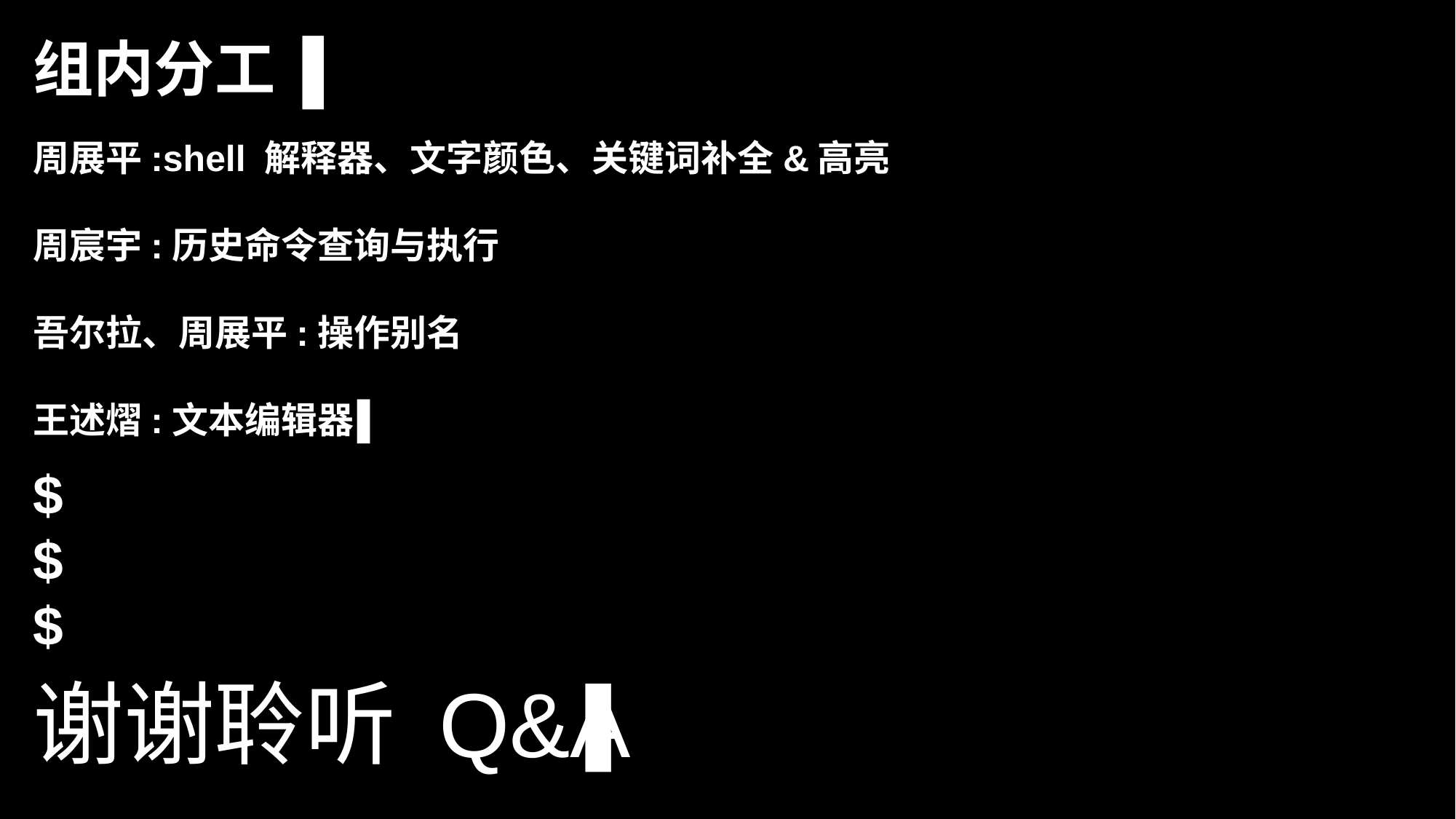

组内分工
▐
周展平:shell 解释器、文字颜色、关键词补全&高亮
周宸宇:历史命令查询与执行
吾尔拉、周展平:操作别名
王述熠:文本编辑器

▐
$
$
$

谢谢聆听 Q&A
▐